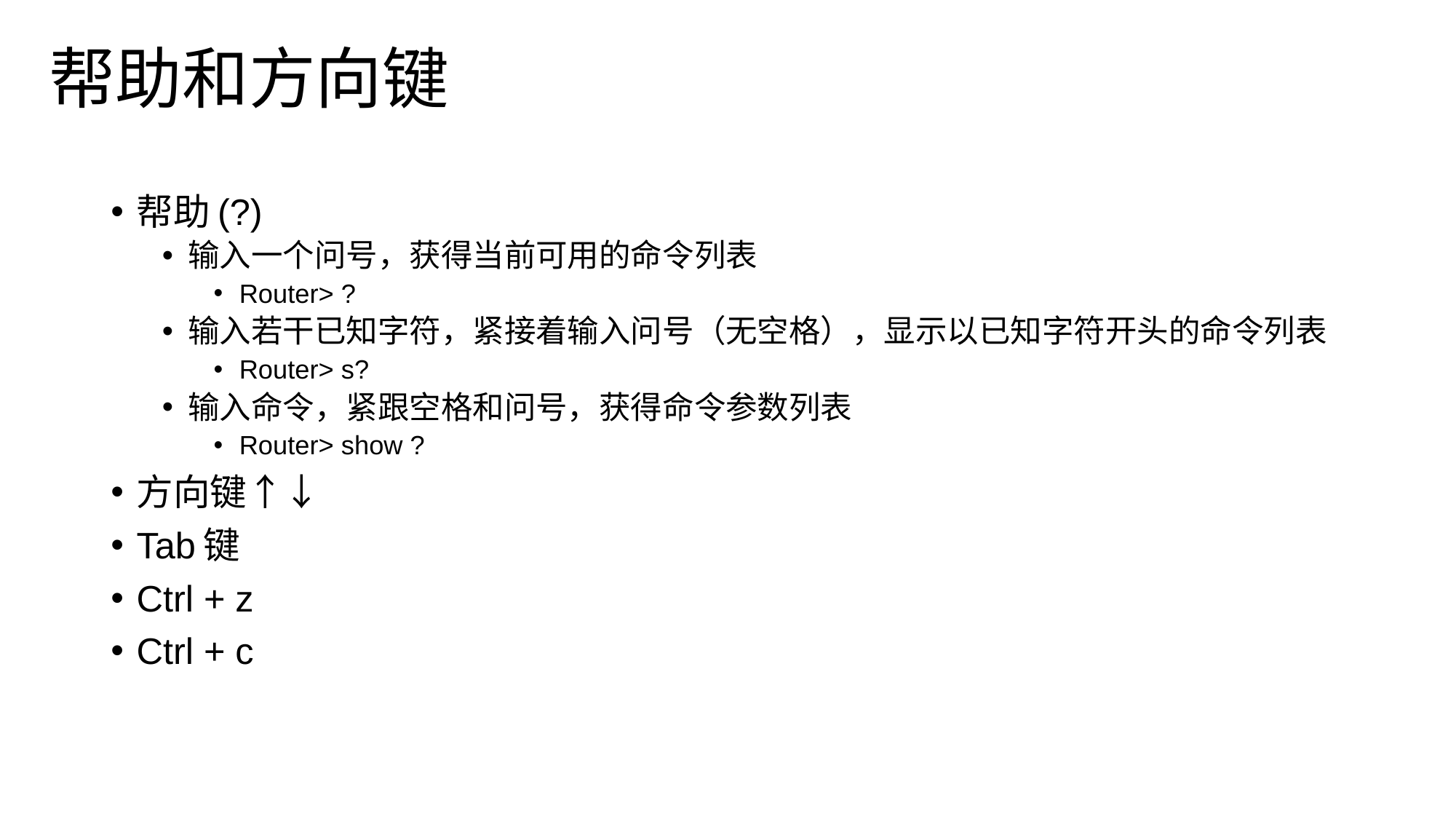

# 帮助和方向键
帮助(?)
输入一个问号，获得当前可用的命令列表
Router> ?
输入若干已知字符，紧接着输入问号（无空格），显示以已知字符开头的命令列表
Router> s?
输入命令，紧跟空格和问号，获得命令参数列表
Router> show ?
方向键↑↓
Tab键
Ctrl + z
Ctrl + c